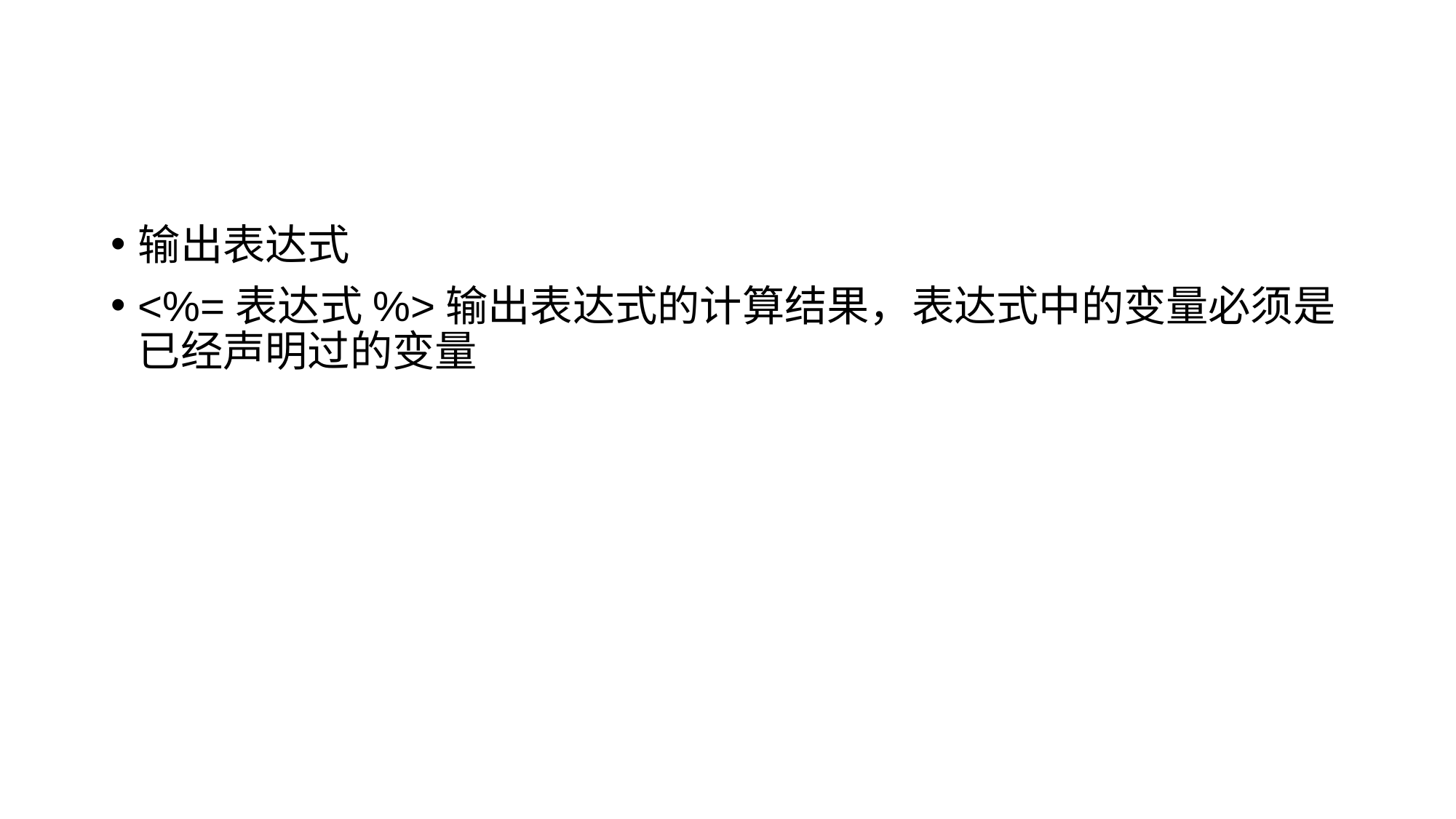

#
输出表达式
<%=表达式%>输出表达式的计算结果，表达式中的变量必须是已经声明过的变量